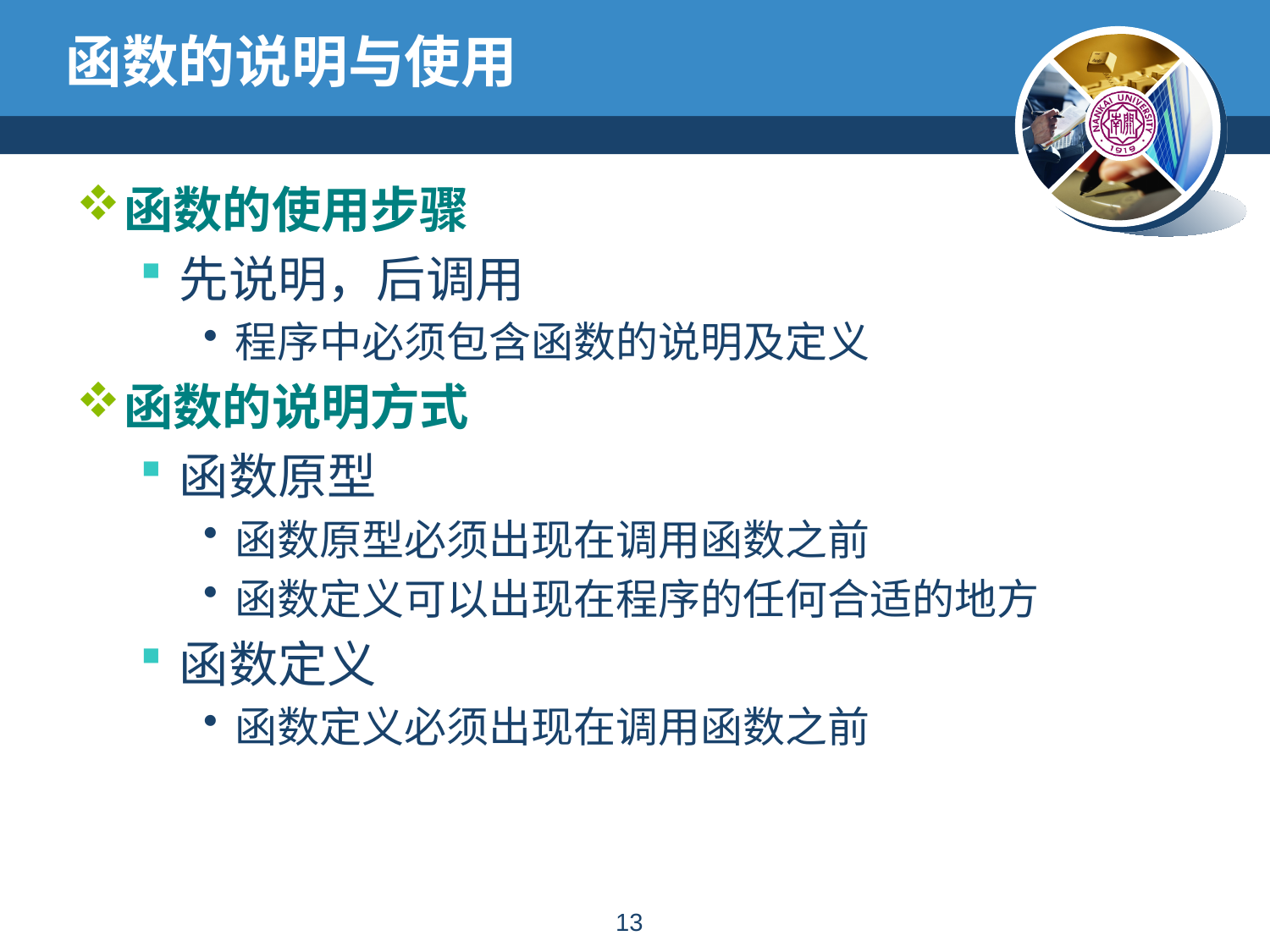

# 函数的说明与使用
函数的使用步骤
先说明，后调用
程序中必须包含函数的说明及定义
函数的说明方式
函数原型
函数原型必须出现在调用函数之前
函数定义可以出现在程序的任何合适的地方
函数定义
函数定义必须出现在调用函数之前
13